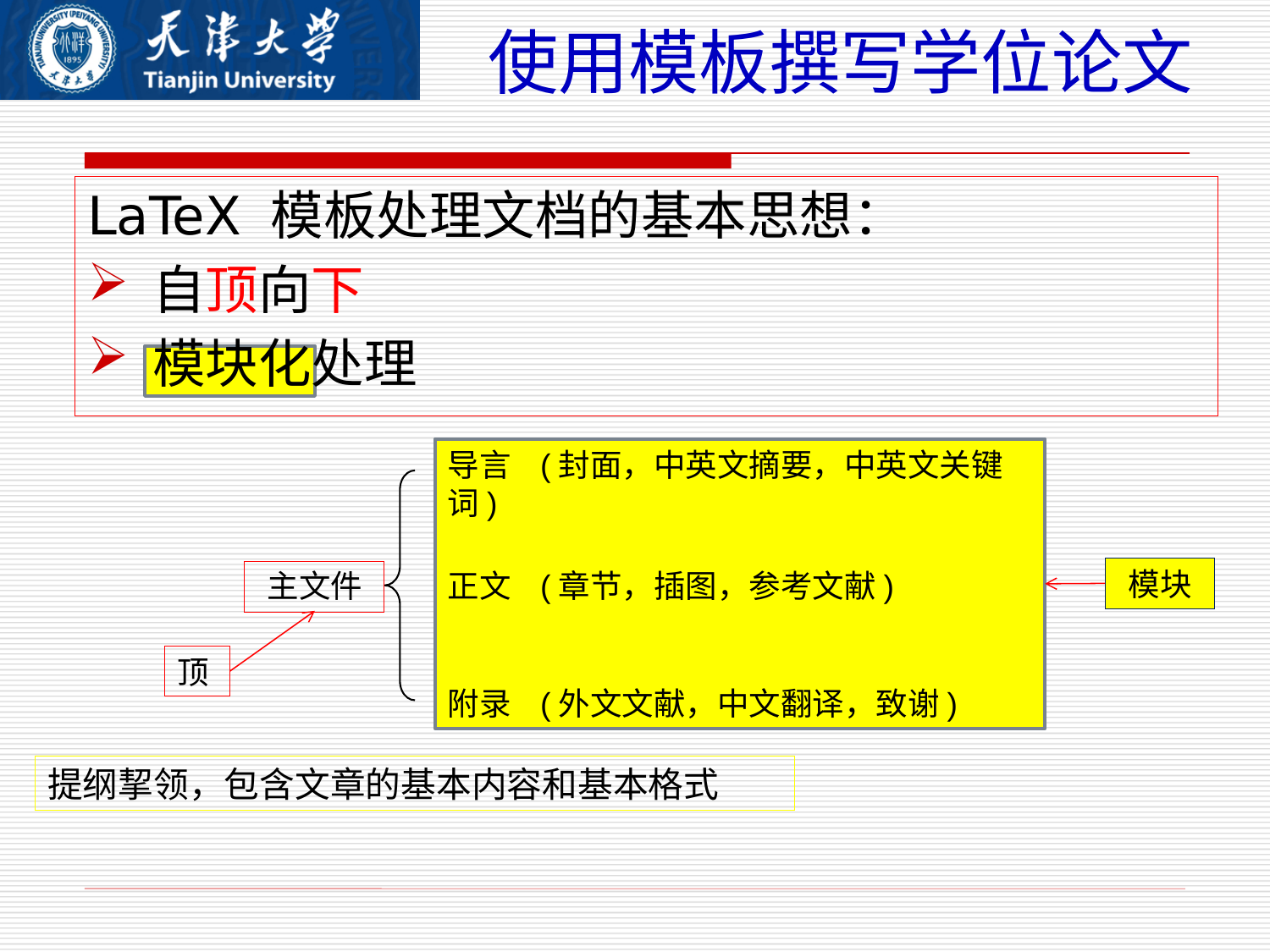

使用模板撰写学位论文
LaTeX 模板处理文档的基本思想：
自顶向下
模块化处理

导言   (封面，中英文摘要，中英文关键词)

模块
主文件
正文   (章节，插图，参考文献)

顶
附录   (外文文献，中文翻译，致谢)
提纲挈领，包含文章的基本内容和基本格式